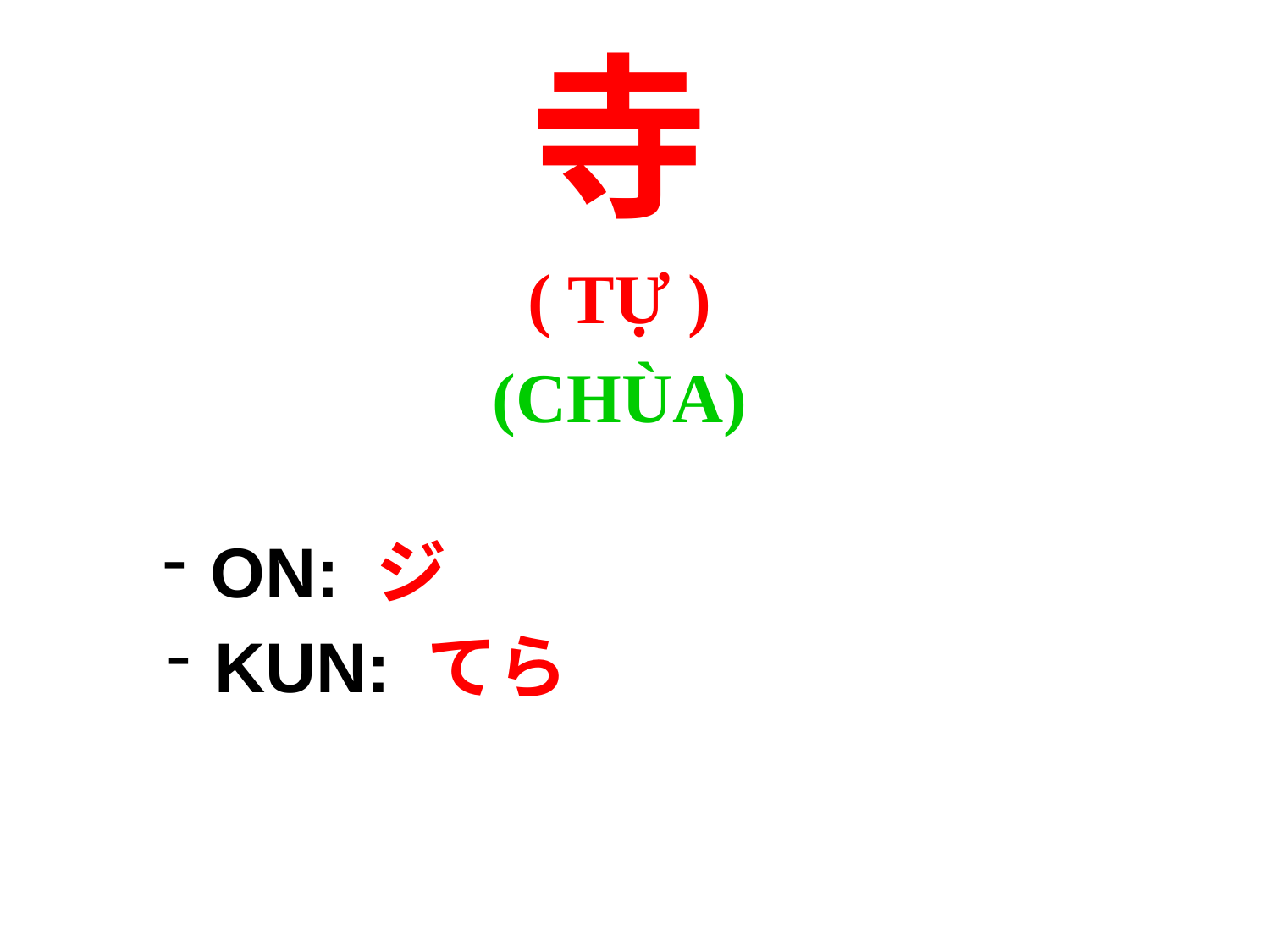

寺
( TỰ )
(CHÙA)

ON: ジ

KUN: てら